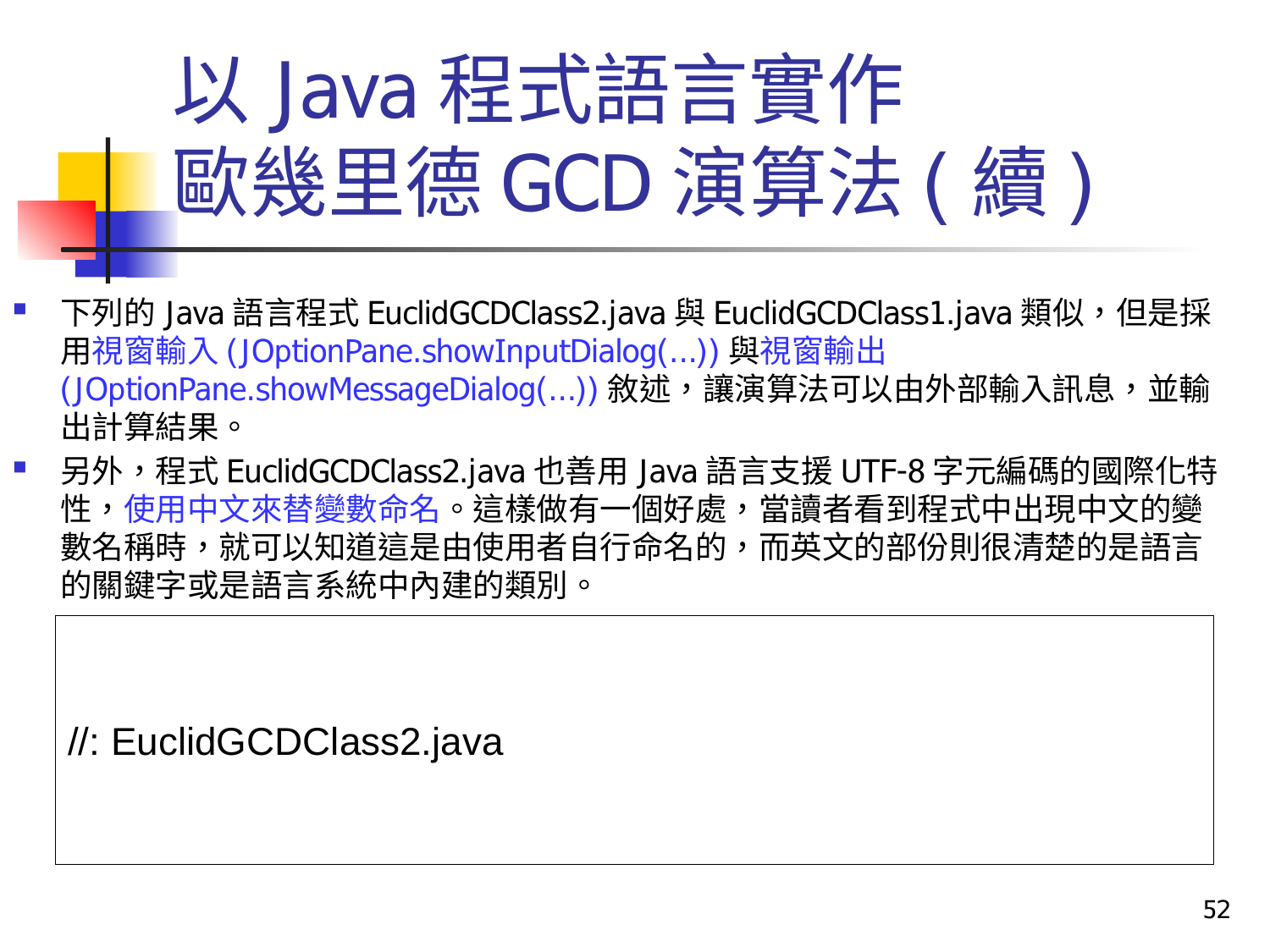

# 以Java程式語言實作 歐幾里德GCD演算法(續)
下列的Java語言程式EuclidGCDClass2.java與EuclidGCDClass1.java類似，但是採用視窗輸入(JOptionPane.showInputDialog(...))與視窗輸出(JOptionPane.showMessageDialog(...))敘述，讓演算法可以由外部輸入訊息，並輸出計算結果。
另外，程式EuclidGCDClass2.java也善用Java語言支援UTF-8字元編碼的國際化特性，使用中文來替變數命名。這樣做有一個好處，當讀者看到程式中出現中文的變數名稱時，就可以知道這是由使用者自行命名的，而英文的部份則很清楚的是語言的關鍵字或是語言系統中內建的類別。
52